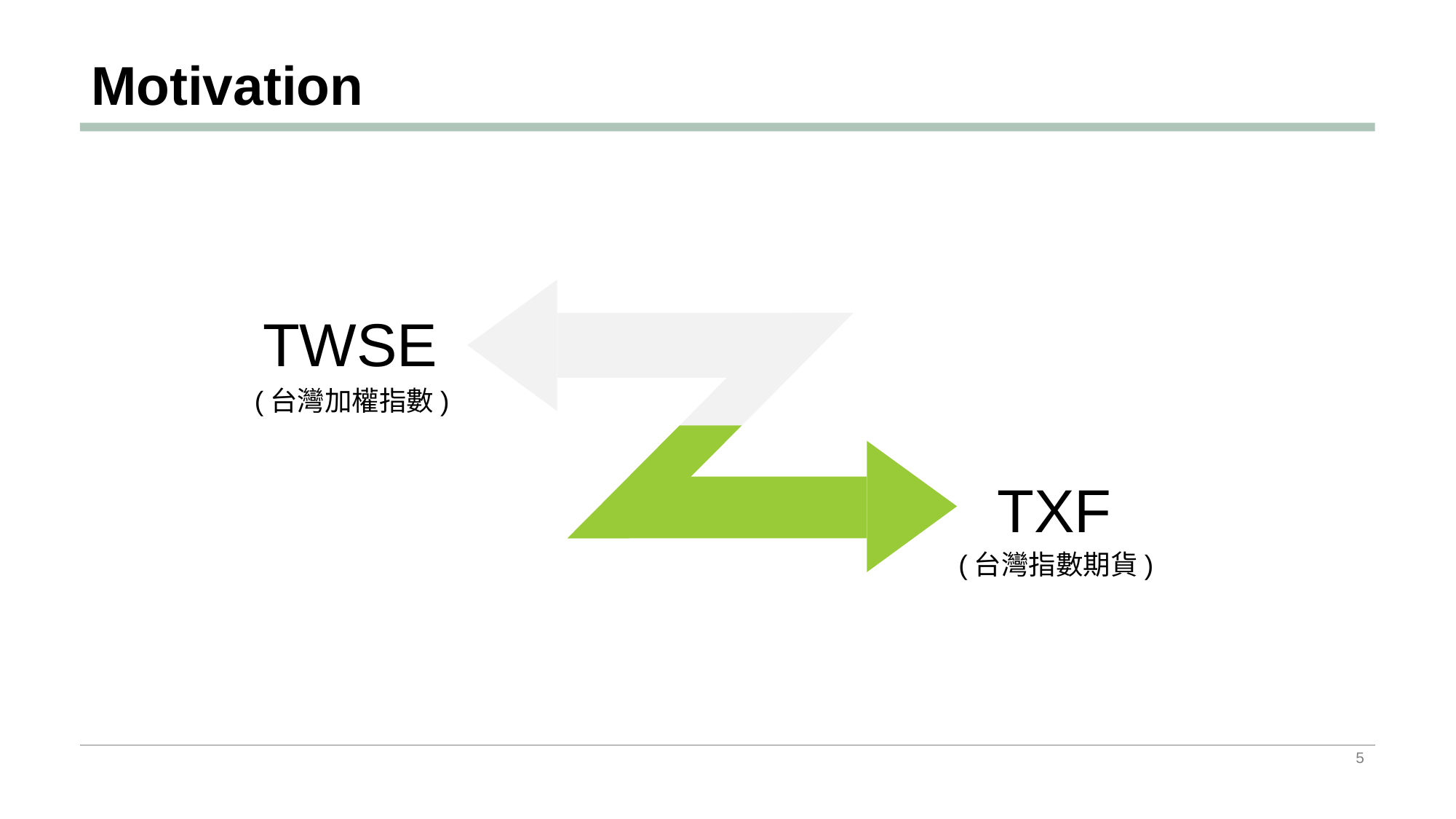

# Motivation

TWSE

TXF
(台灣加權指數)
(台灣指數期貨)
5